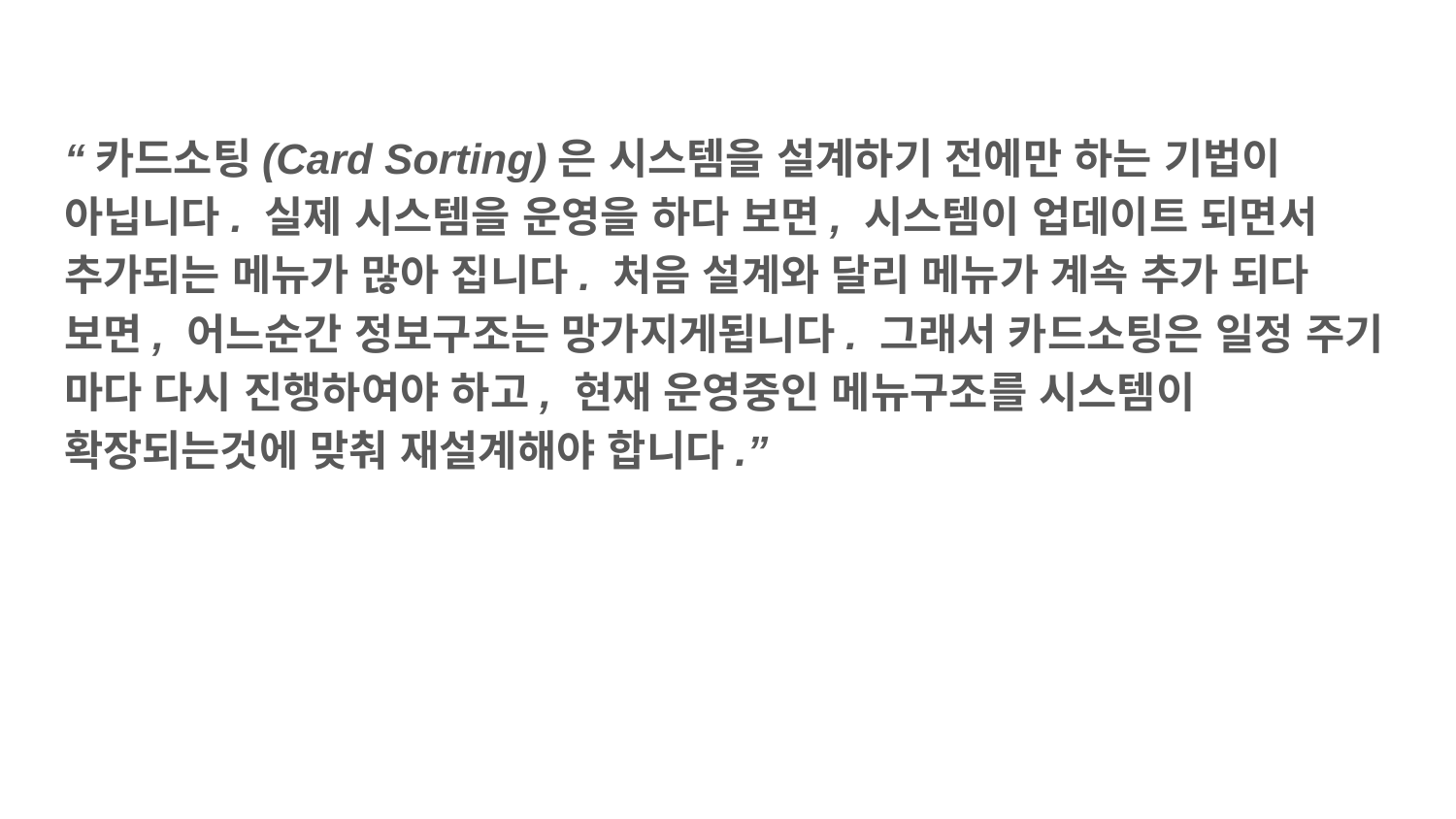

“카드소팅(Card Sorting)은 시스템을 설계하기 전에만 하는 기법이 아닙니다. 실제 시스템을 운영을 하다 보면, 시스템이 업데이트 되면서 추가되는 메뉴가 많아 집니다. 처음 설계와 달리 메뉴가 계속 추가 되다 보면, 어느순간 정보구조는 망가지게됩니다. 그래서 카드소팅은 일정 주기 마다 다시 진행하여야 하고, 현재 운영중인 메뉴구조를 시스템이 확장되는것에 맞춰 재설계해야 합니다.”